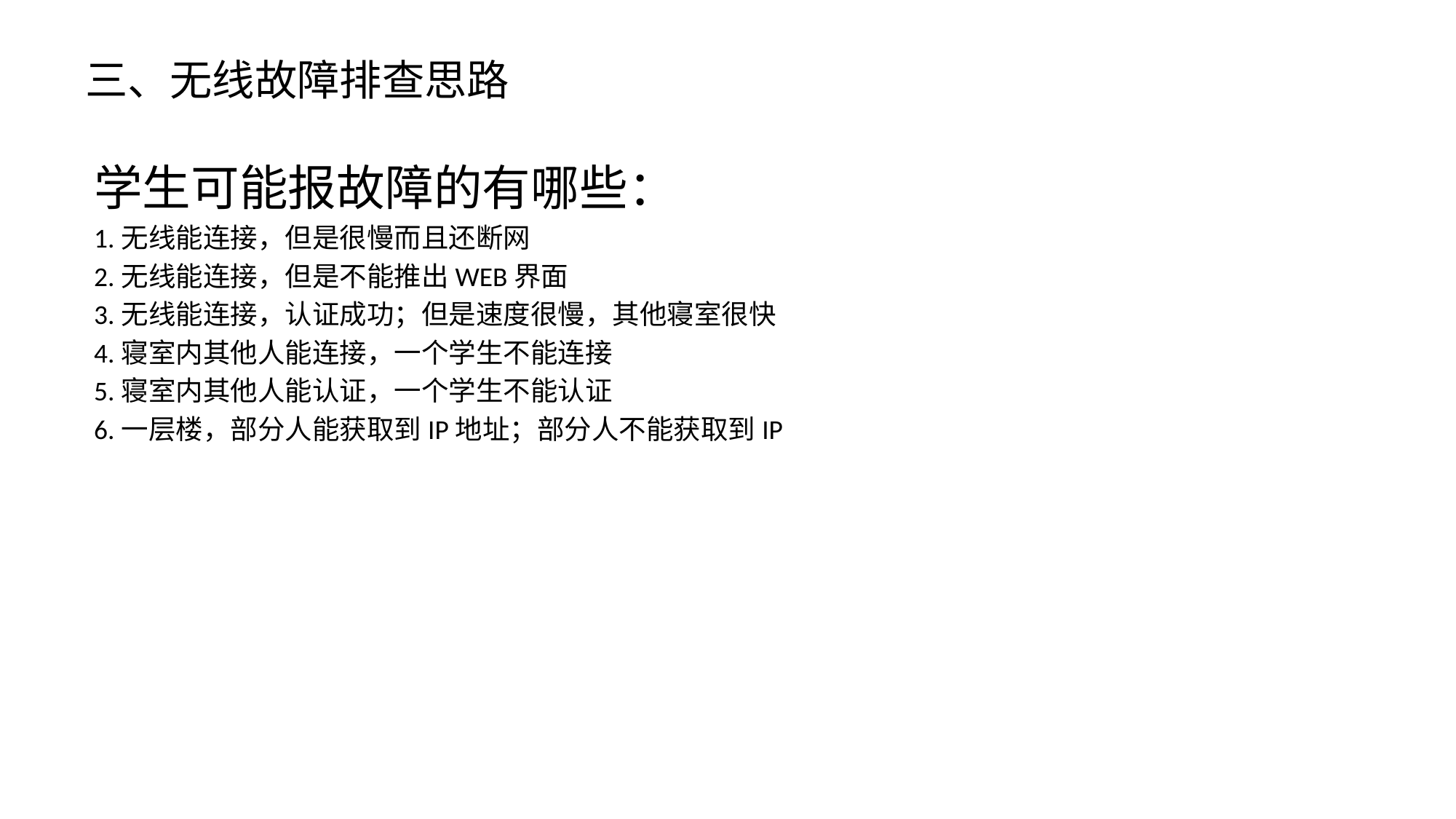

# 三、无线故障排查思路
学生可能报故障的有哪些：
1.无线能连接，但是很慢而且还断网
2.无线能连接，但是不能推出WEB界面
3.无线能连接，认证成功；但是速度很慢，其他寝室很快
4.寝室内其他人能连接，一个学生不能连接
5.寝室内其他人能认证，一个学生不能认证
6.一层楼，部分人能获取到IP地址；部分人不能获取到IP